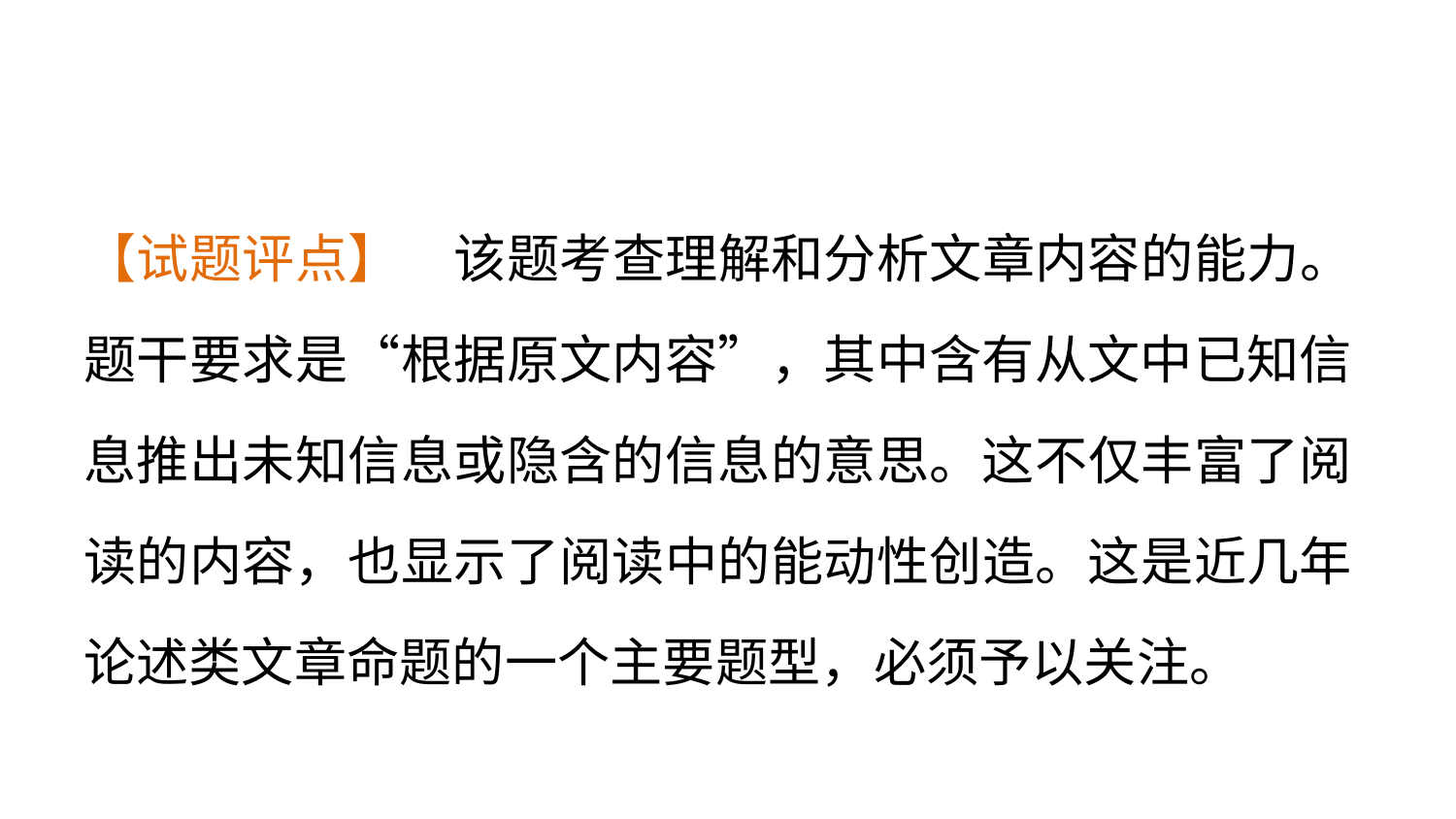

【试题评点】　该题考查理解和分析文章内容的能力。题干要求是“根据原文内容”，其中含有从文中已知信息推出未知信息或隐含的信息的意思。这不仅丰富了阅读的内容，也显示了阅读中的能动性创造。这是近几年论述类文章命题的一个主要题型，必须予以关注。